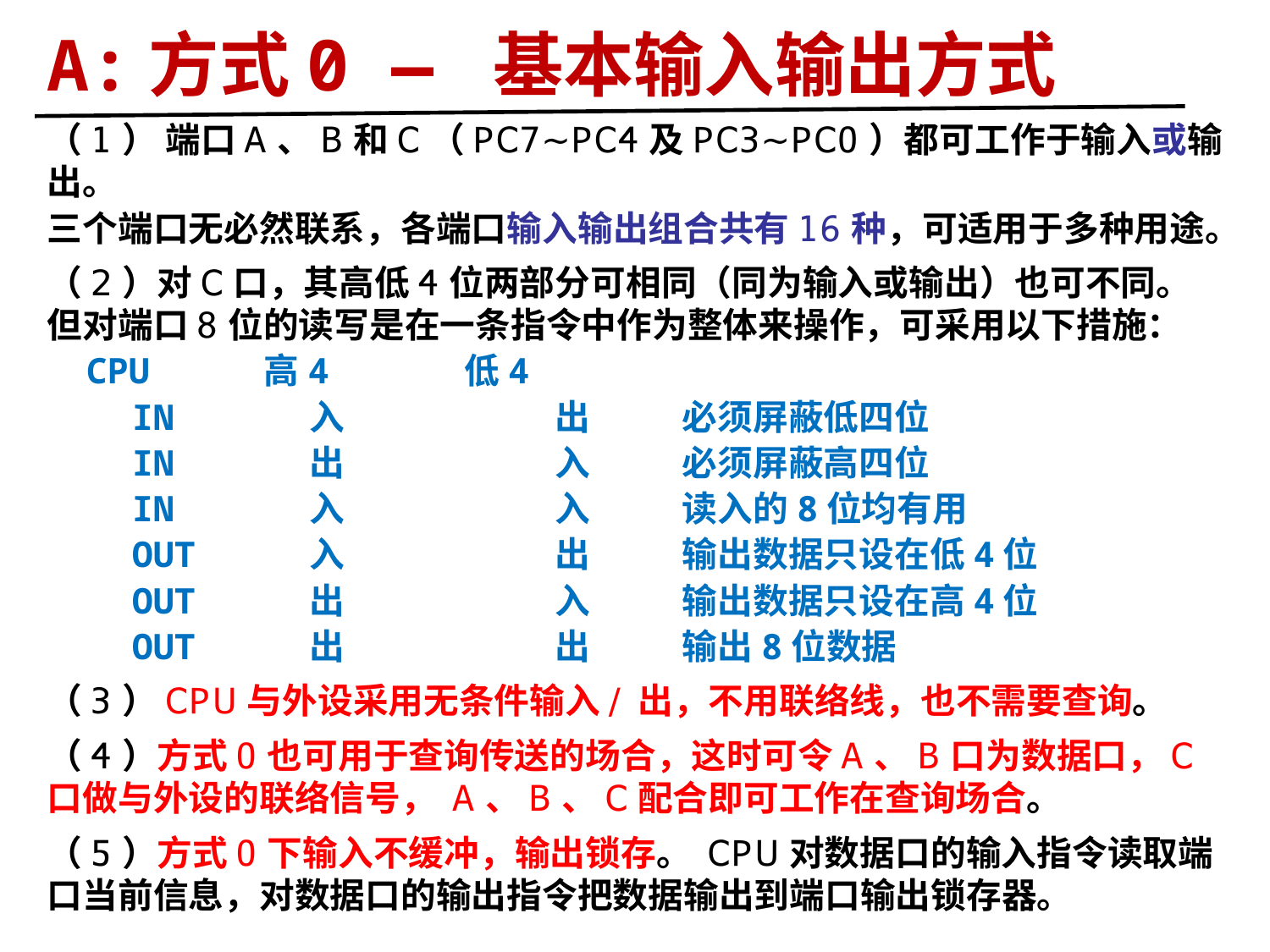

A:方式0 — 基本输入输出方式
（1） 端口A、B和C（PC7~PC4及PC3~PC0）都可工作于输入或输出。
三个端口无必然联系，各端口输入输出组合共有16种，可适用于多种用途。
（2）对C口，其高低4位两部分可相同（同为输入或输出）也可不同。但对端口8位的读写是在一条指令中作为整体来操作，可采用以下措施：
    CPU     高4      低4
    IN      入		出	必须屏蔽低四位
    IN      出		入	必须屏蔽高四位
    IN      入		入	读入的8位均有用
    OUT     入		出	输出数据只设在低4位
    OUT     出		入	输出数据只设在高4位
    OUT     出		出	输出8位数据
（3）CPU与外设采用无条件输入/出，不用联络线，也不需要查询。
（4）方式0也可用于查询传送的场合，这时可令A、B口为数据口，C口做与外设的联络信号， A、B、C配合即可工作在查询场合。
（5）方式0下输入不缓冲，输出锁存。 CPU对数据口的输入指令读取端口当前信息，对数据口的输出指令把数据输出到端口输出锁存器。